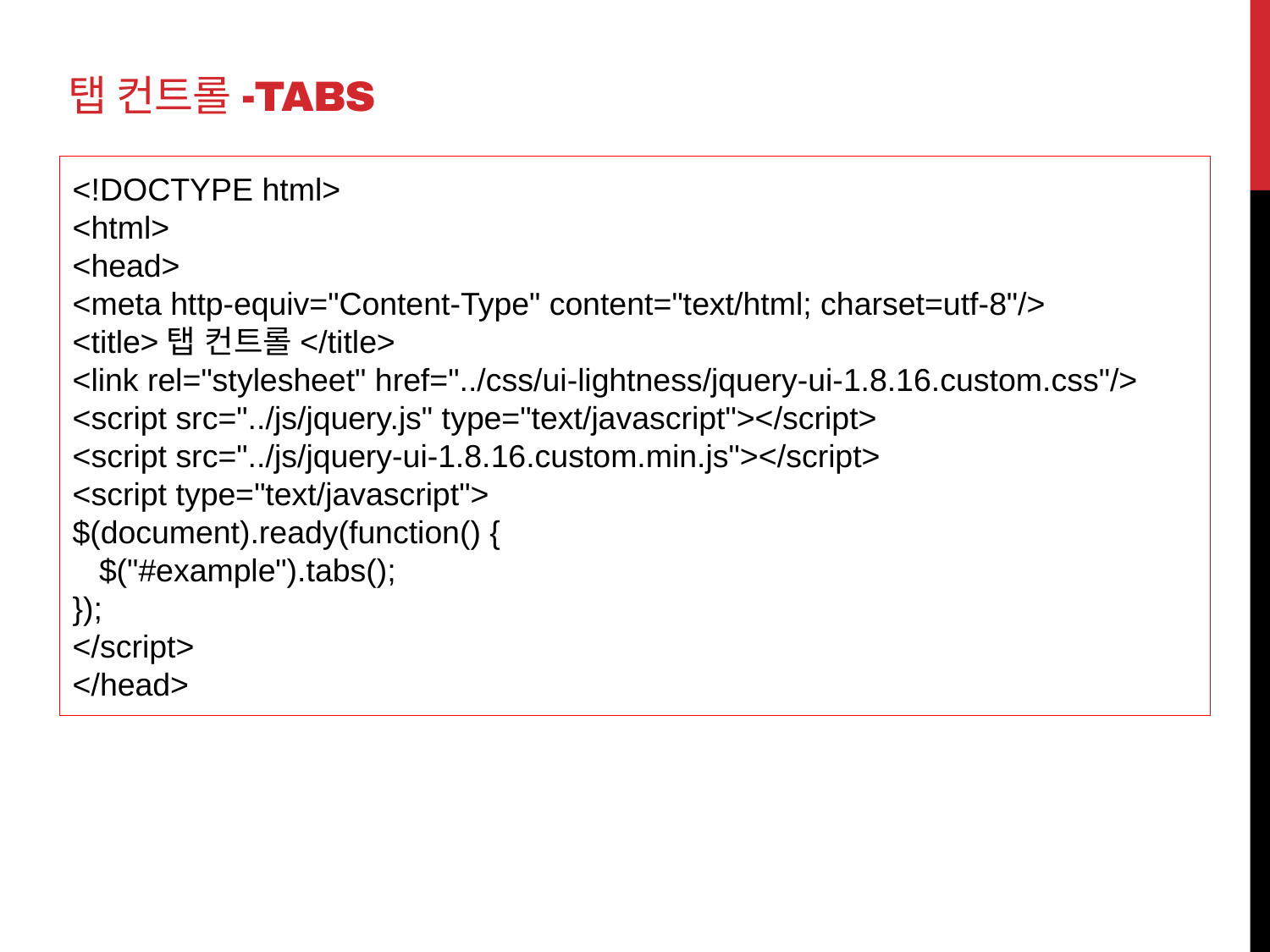

# 탭 컨트롤-tabs
<!DOCTYPE html>
<html>
<head>
<meta http-equiv="Content-Type" content="text/html; charset=utf-8"/>
<title>탭 컨트롤</title>
<link rel="stylesheet" href="../css/ui-lightness/jquery-ui-1.8.16.custom.css"/>
<script src="../js/jquery.js" type="text/javascript"></script>
<script src="../js/jquery-ui-1.8.16.custom.min.js"></script>
<script type="text/javascript">
$(document).ready(function() {
   $("#example").tabs();
});
</script>
</head>